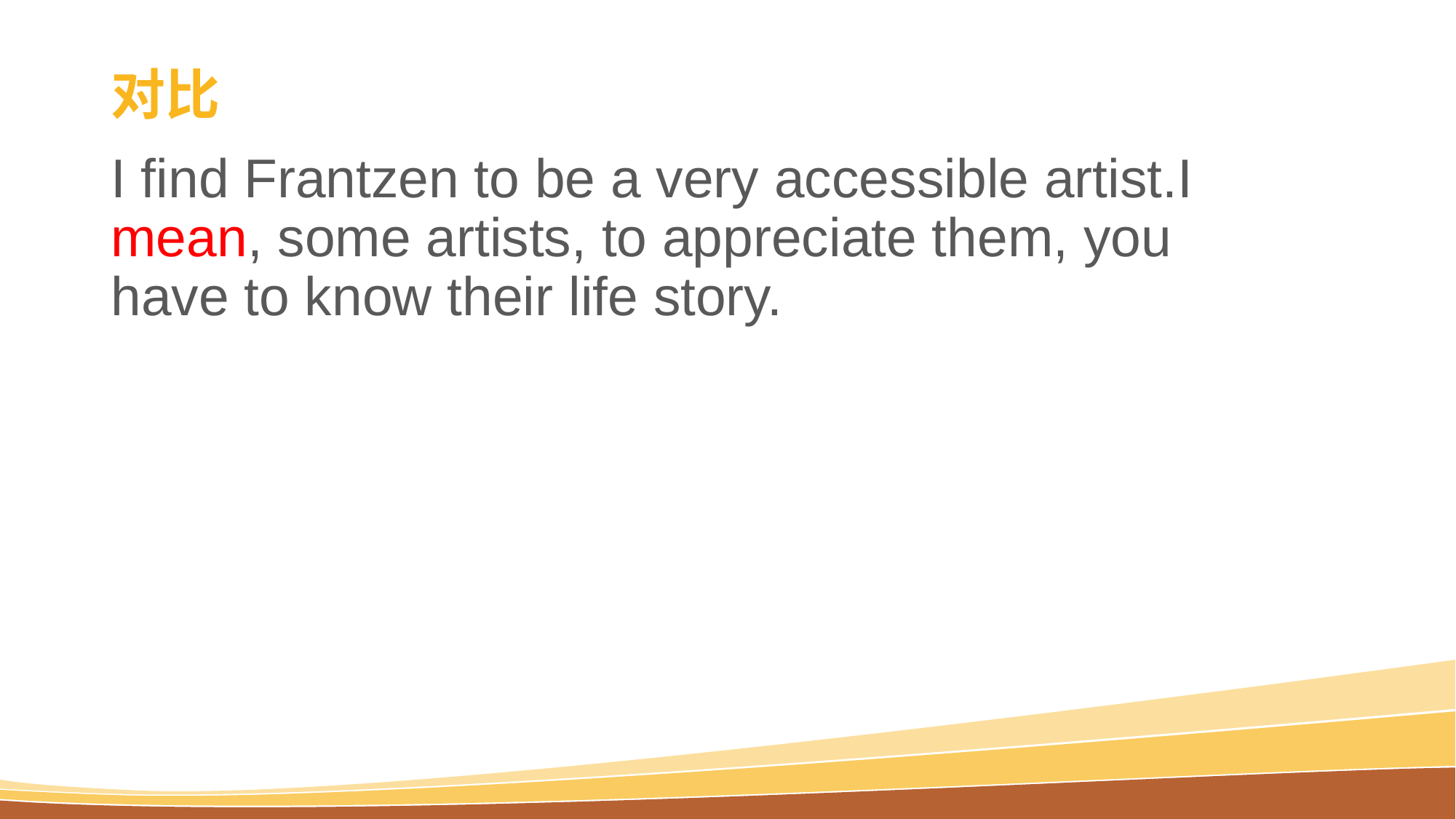

# 对比
I find Frantzen to be a very accessible artist.I mean, some artists, to appreciate them, you have to know their life story.